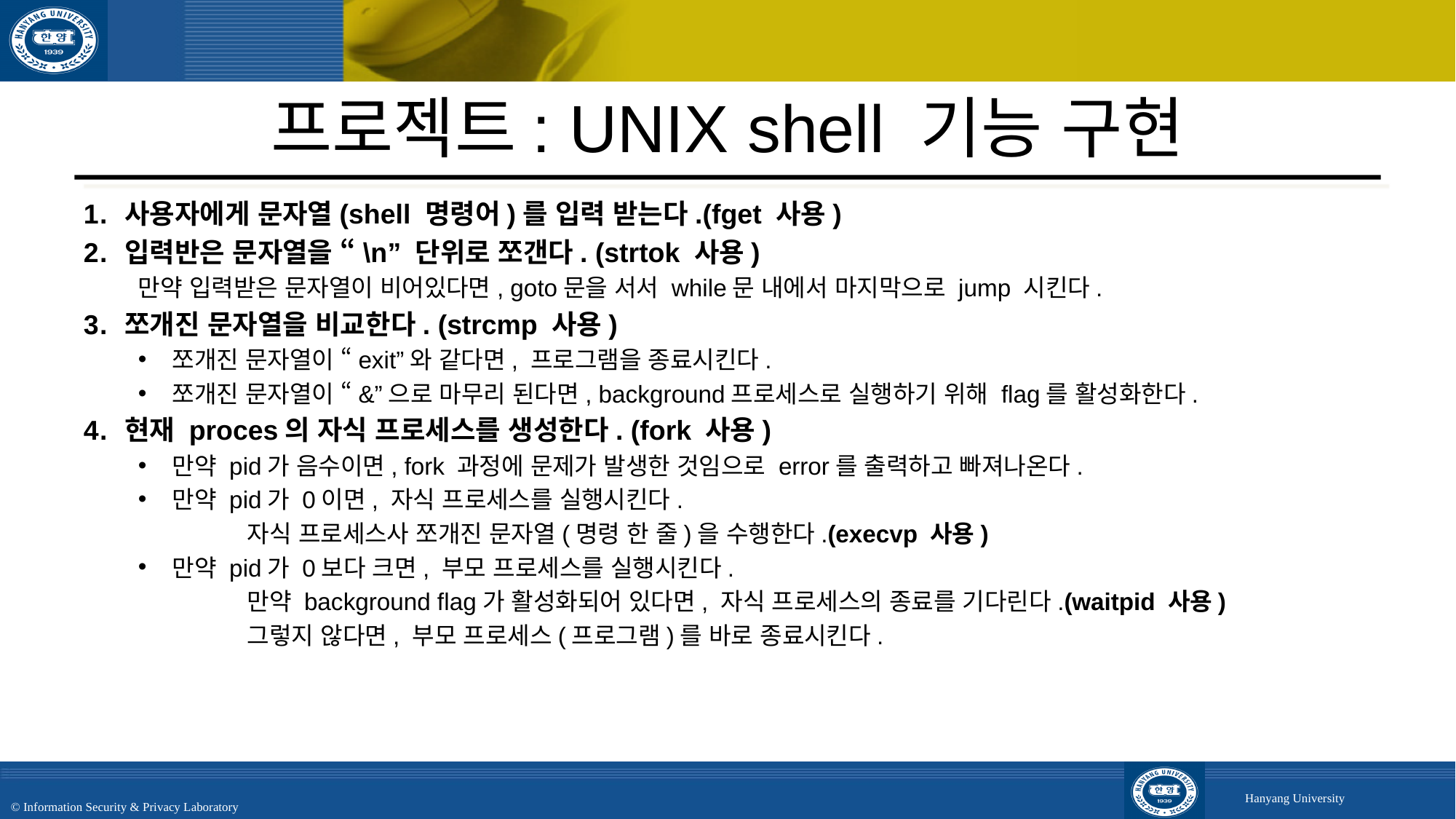

# 프로젝트: UNIX shell 기능 구현
사용자에게 문자열(shell 명령어)를 입력 받는다.(fget 사용)
입력반은 문자열을 “\n” 단위로 쪼갠다. (strtok 사용)
만약 입력받은 문자열이 비어있다면, goto문을 서서 while문 내에서 마지막으로 jump 시킨다.
쪼개진 문자열을 비교한다. (strcmp 사용)
쪼개진 문자열이 “exit”와 같다면, 프로그램을 종료시킨다.
쪼개진 문자열이 “&”으로 마무리 된다면, background프로세스로 실행하기 위해 flag를 활성화한다.
현재 proces의 자식 프로세스를 생성한다. (fork 사용)
만약 pid가 음수이면, fork 과정에 문제가 발생한 것임으로 error를 출력하고 빠져나온다.
만약 pid가 0이면, 자식 프로세스를 실행시킨다.
	자식 프로세스사 쪼개진 문자열(명령 한 줄)을 수행한다.(execvp 사용)
만약 pid가 0보다 크면, 부모 프로세스를 실행시킨다.
	만약 background flag가 활성화되어 있다면, 자식 프로세스의 종료를 기다린다.(waitpid 사용)
	그렇지 않다면, 부모 프로세스(프로그램)를 바로 종료시킨다.